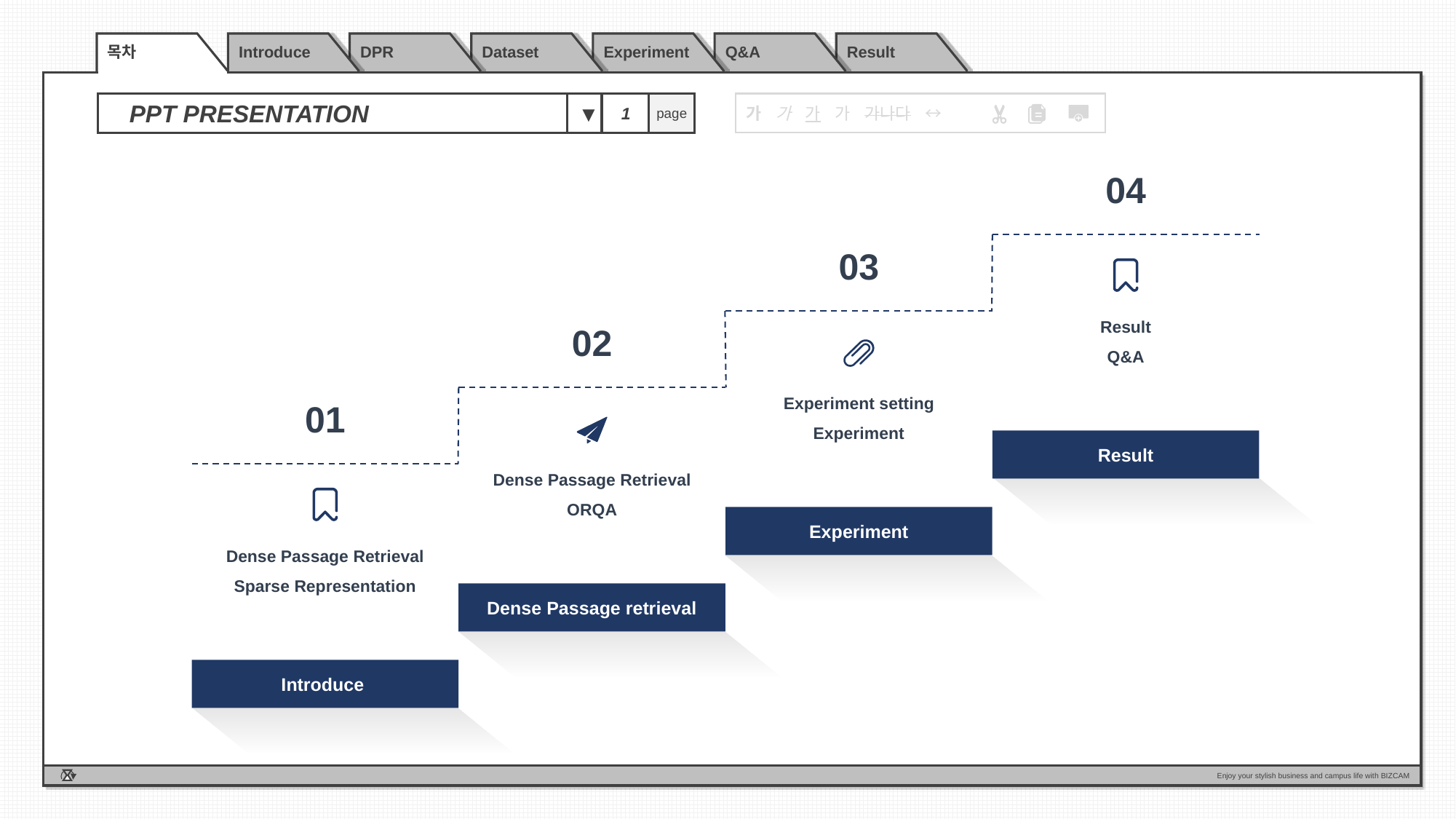

목차
Introduce
DPR
Dataset
Experiment
Q&A
Result

PPT PRESENTATION
▼
1
page
가   가   가   가   가나다   ↔

04
03

Result
Q&A
02

Experiment setting
Experiment
01

Result
Dense Passage Retrieval
ORQA

Experiment
Dense Passage Retrieval
Sparse Representation

Dense Passage retrieval

Introduce

Enjoy your stylish business and campus life with BIZCAM
Enjoy your stylish business and campus life with BIZCAM